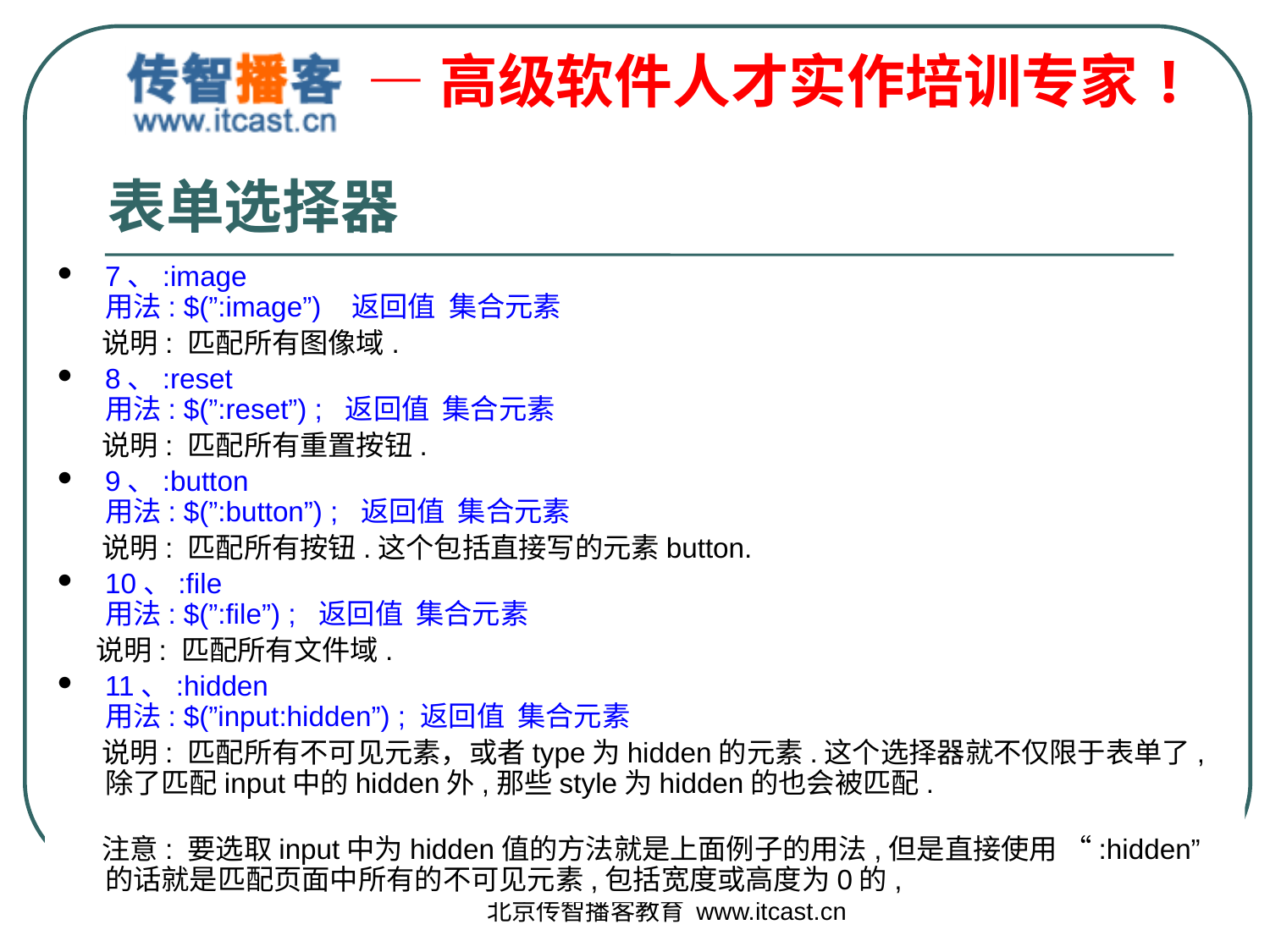

表单选择器
7、:image
用法: $(”:image”)   返回值  集合元素
      说明: 匹配所有图像域.
8、:reset
用法: $(”:reset”) ;  返回值  集合元素
      说明: 匹配所有重置按钮.
9、:button
用法: $(”:button”) ;  返回值  集合元素
      说明: 匹配所有按钮.这个包括直接写的元素button.
10、:file
用法: $(”:file”) ;  返回值  集合元素
     说明: 匹配所有文件域.
11、:hidden
用法: $(”input:hidden”) ; 返回值  集合元素
      说明: 匹配所有不可见元素，或者type为hidden的元素.这个选择器就不仅限于表单了,除了匹配input中的hidden外,那些style为hidden的也会被匹配.
      注意: 要选取input中为hidden值的方法就是上面例子的用法,但是直接使用 “:hidden” 的话就是匹配页面中所有的不可见元素,包括宽度或高度为0的,
北京传智播客教育 www.itcast.cn